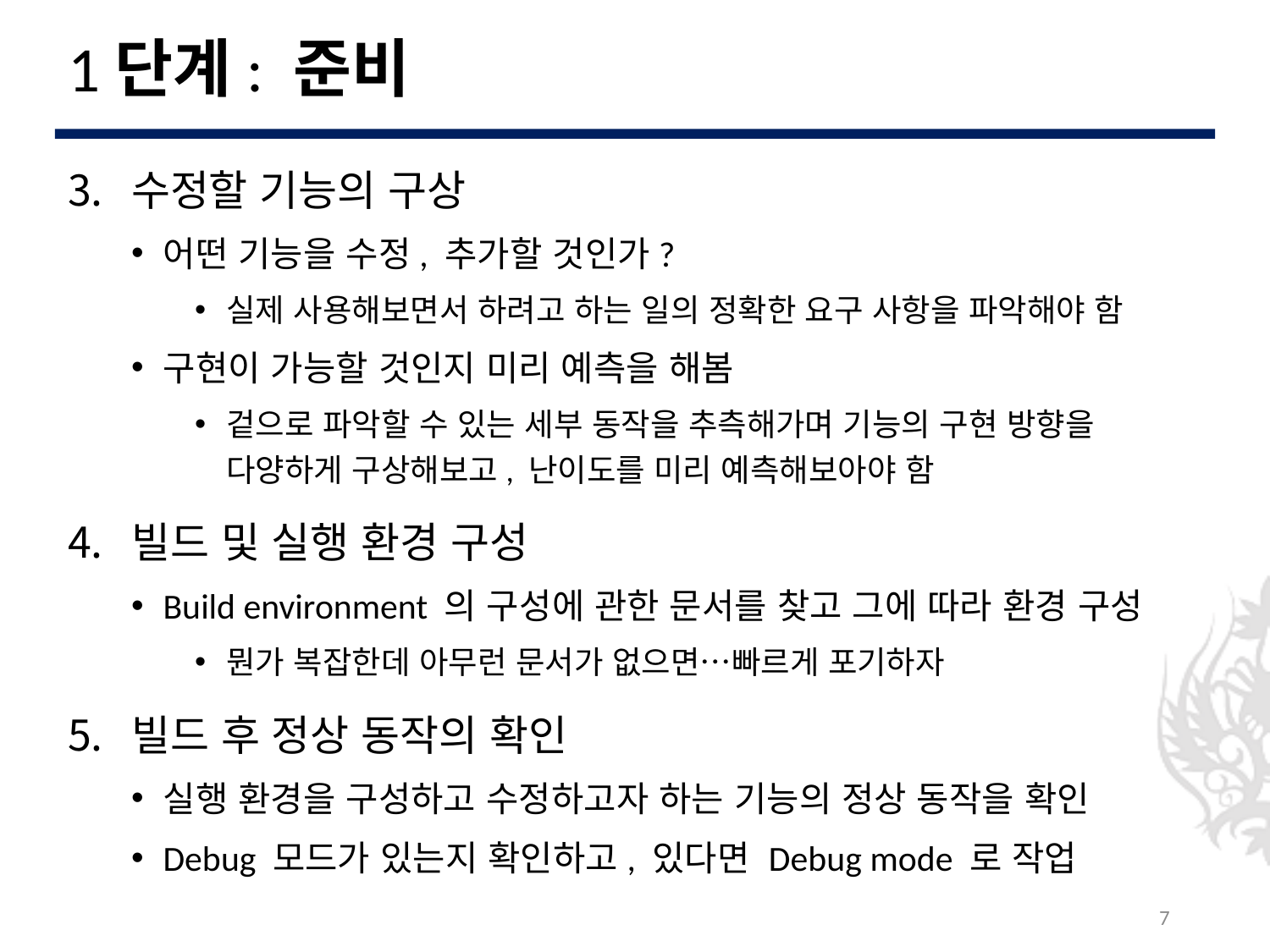

# 1단계: 준비
수정할 기능의 구상
어떤 기능을 수정, 추가할 것인가?
실제 사용해보면서 하려고 하는 일의 정확한 요구 사항을 파악해야 함
구현이 가능할 것인지 미리 예측을 해봄
겉으로 파악할 수 있는 세부 동작을 추측해가며 기능의 구현 방향을
다양하게 구상해보고, 난이도를 미리 예측해보아야 함
빌드 및 실행 환경 구성
Build environment 의 구성에 관한 문서를 찾고 그에 따라 환경 구성
뭔가 복잡한데 아무런 문서가 없으면…빠르게 포기하자
빌드 후 정상 동작의 확인
실행 환경을 구성하고 수정하고자 하는 기능의 정상 동작을 확인
Debug 모드가 있는지 확인하고, 있다면 Debug mode 로 작업

7